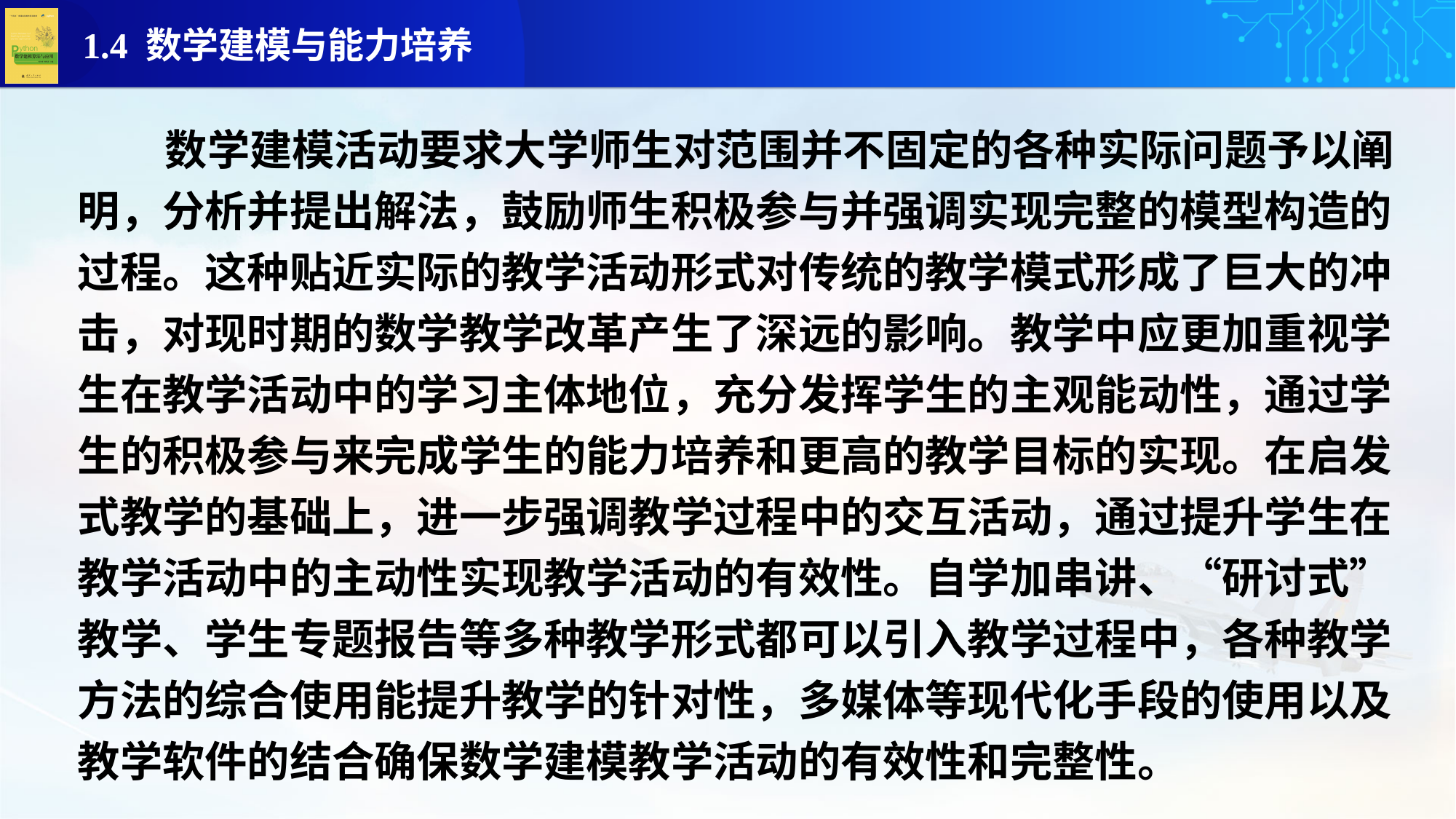

数学建模活动要求大学师生对范围并不固定的各种实际问题予以阐明，分析并提出解法，鼓励师生积极参与并强调实现完整的模型构造的过程。这种贴近实际的教学活动形式对传统的教学模式形成了巨大的冲击，对现时期的数学教学改革产生了深远的影响。教学中应更加重视学生在教学活动中的学习主体地位，充分发挥学生的主观能动性，通过学生的积极参与来完成学生的能力培养和更高的教学目标的实现。在启发式教学的基础上，进一步强调教学过程中的交互活动，通过提升学生在教学活动中的主动性实现教学活动的有效性。自学加串讲、“研讨式”教学、学生专题报告等多种教学形式都可以引入教学过程中，各种教学方法的综合使用能提升教学的针对性，多媒体等现代化手段的使用以及教学软件的结合确保数学建模教学活动的有效性和完整性。